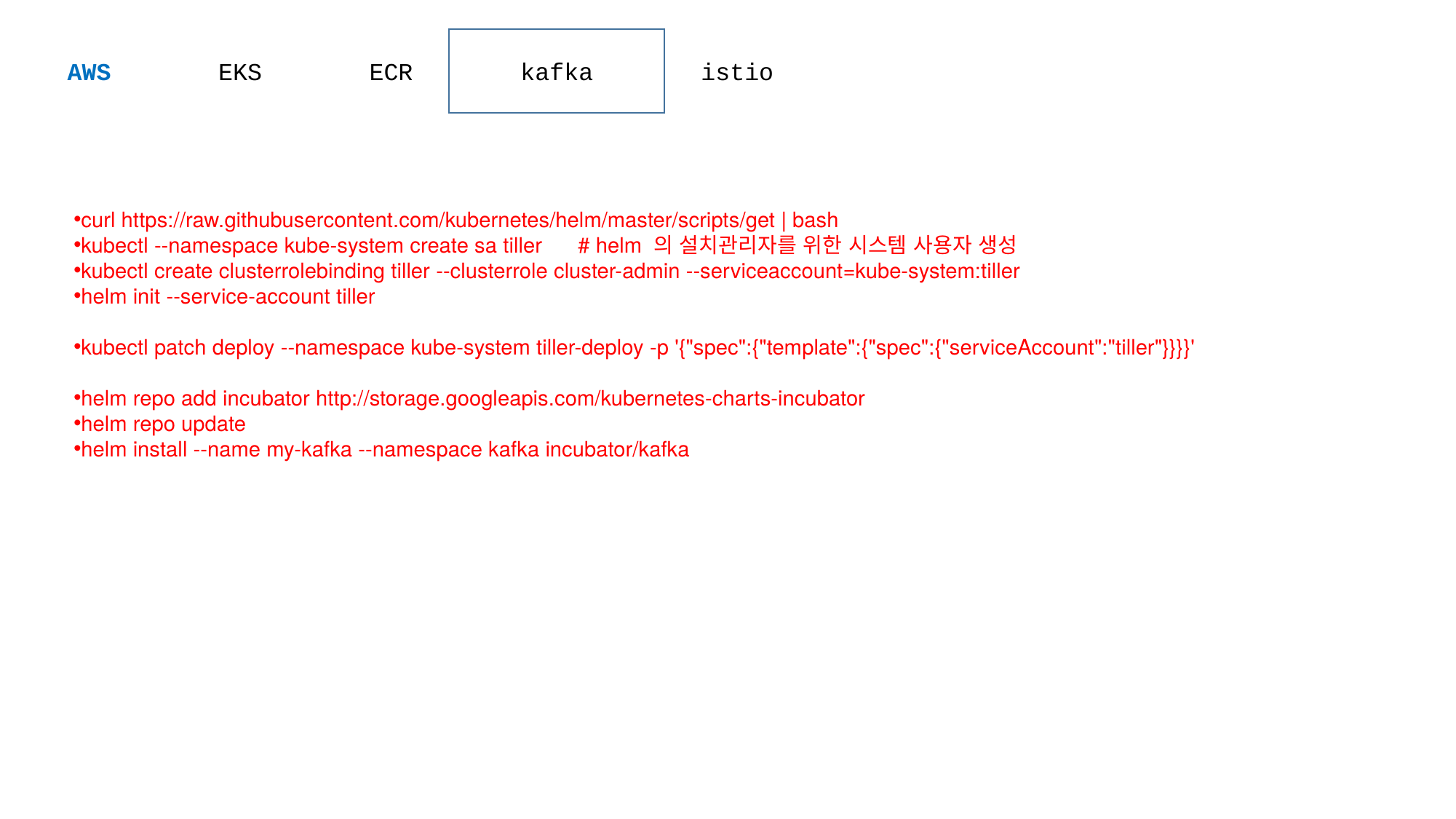

AWS
EKS
ECR
kafka
istio
curl https://raw.githubusercontent.com/kubernetes/helm/master/scripts/get | bash
kubectl --namespace kube-system create sa tiller      # helm 의 설치관리자를 위한 시스템 사용자 생성
kubectl create clusterrolebinding tiller --clusterrole cluster-admin --serviceaccount=kube-system:tiller
helm init --service-account tiller

kubectl patch deploy --namespace kube-system tiller-deploy -p '{"spec":{"template":{"spec":{"serviceAccount":"tiller"}}}}'

helm repo add incubator http://storage.googleapis.com/kubernetes-charts-incubator
helm repo update
helm install --name my-kafka --namespace kafka incubator/kafka